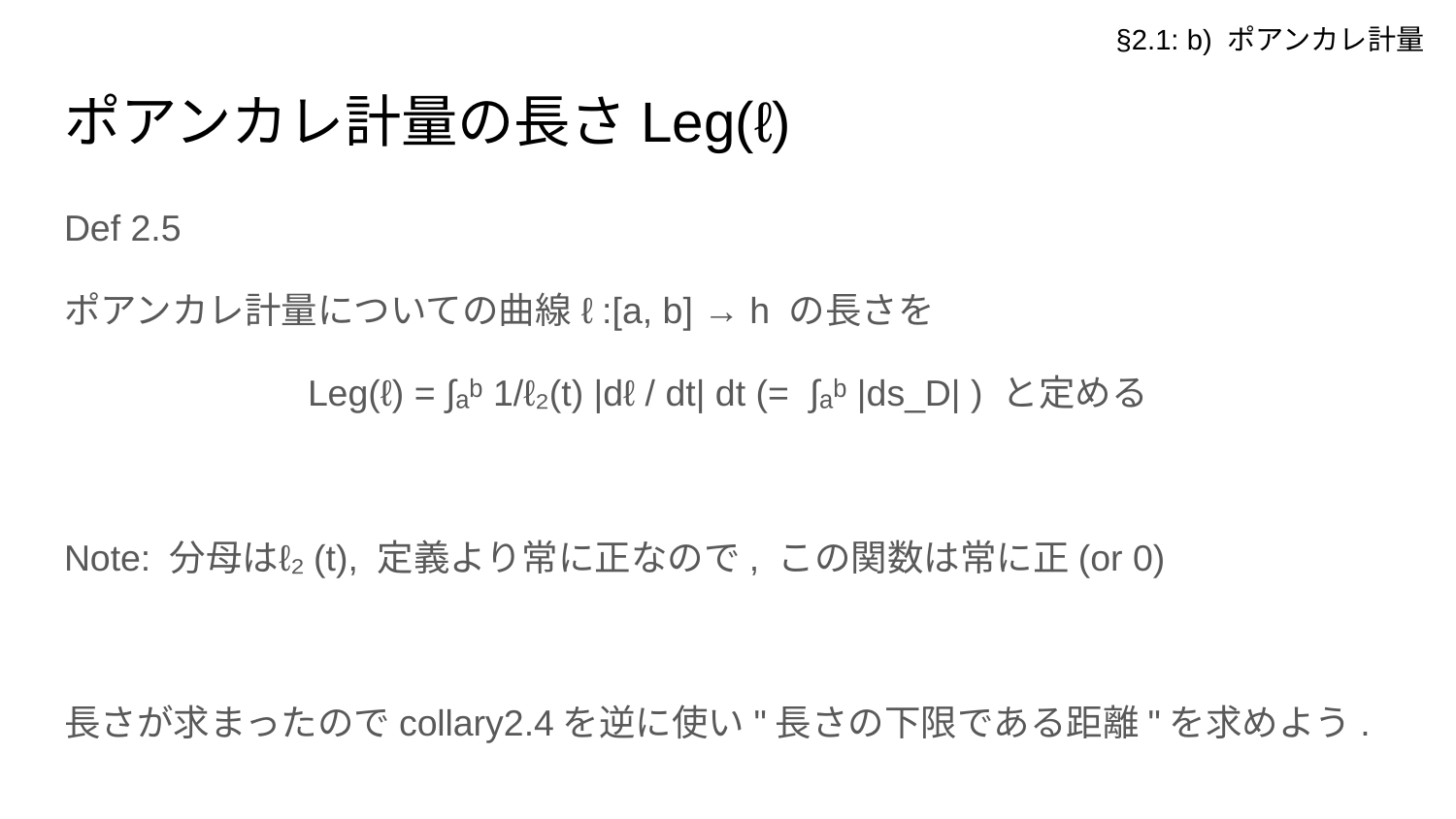

§2.1: b) ポアンカレ計量
# ポアンカレ計量の長さLeg(ℓ)
Def 2.5
ポアンカレ計量についての曲線 ℓ:[a, b] → h の長さを
Leg(ℓ) = ∫ₐᵇ 1/ℓ₂(t) |dℓ / dt| dt (=  ∫ₐᵇ |ds_D| ) と定める

Note: 分母はℓ₂(t), 定義より常に正なので, この関数は常に正(or 0)

長さが求まったのでcollary2.4を逆に使い"長さの下限である距離"を求めよう.